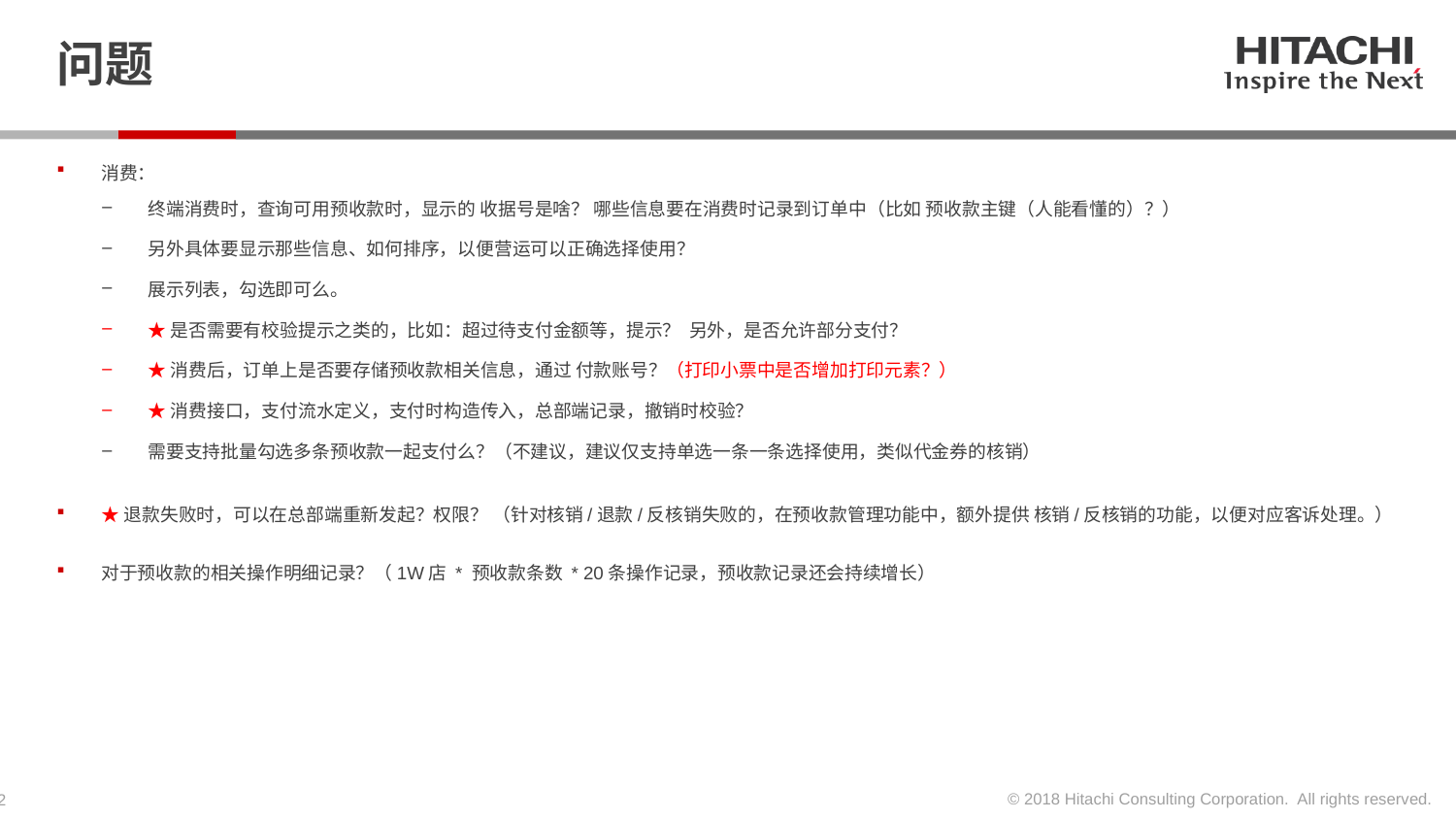

# 问题
消费：
终端消费时，查询可用预收款时，显示的 收据号是啥？ 哪些信息要在消费时记录到订单中（比如 预收款主键（人能看懂的）？）
另外具体要显示那些信息、如何排序，以便营运可以正确选择使用？
展示列表，勾选即可么。
★是否需要有校验提示之类的，比如：超过待支付金额等，提示？  另外，是否允许部分支付？
★消费后，订单上是否要存储预收款相关信息，通过 付款账号？（打印小票中是否增加打印元素？）
★消费接口，支付流水定义，支付时构造传入，总部端记录，撤销时校验？
需要支持批量勾选多条预收款一起支付么？（不建议，建议仅支持单选一条一条选择使用，类似代金券的核销）
★退款失败时，可以在总部端重新发起？权限？ （针对核销/退款/反核销失败的，在预收款管理功能中，额外提供 核销/反核销的功能，以便对应客诉处理。）
对于预收款的相关操作明细记录？（1W店 * 预收款条数 * 20条操作记录，预收款记录还会持续增长）